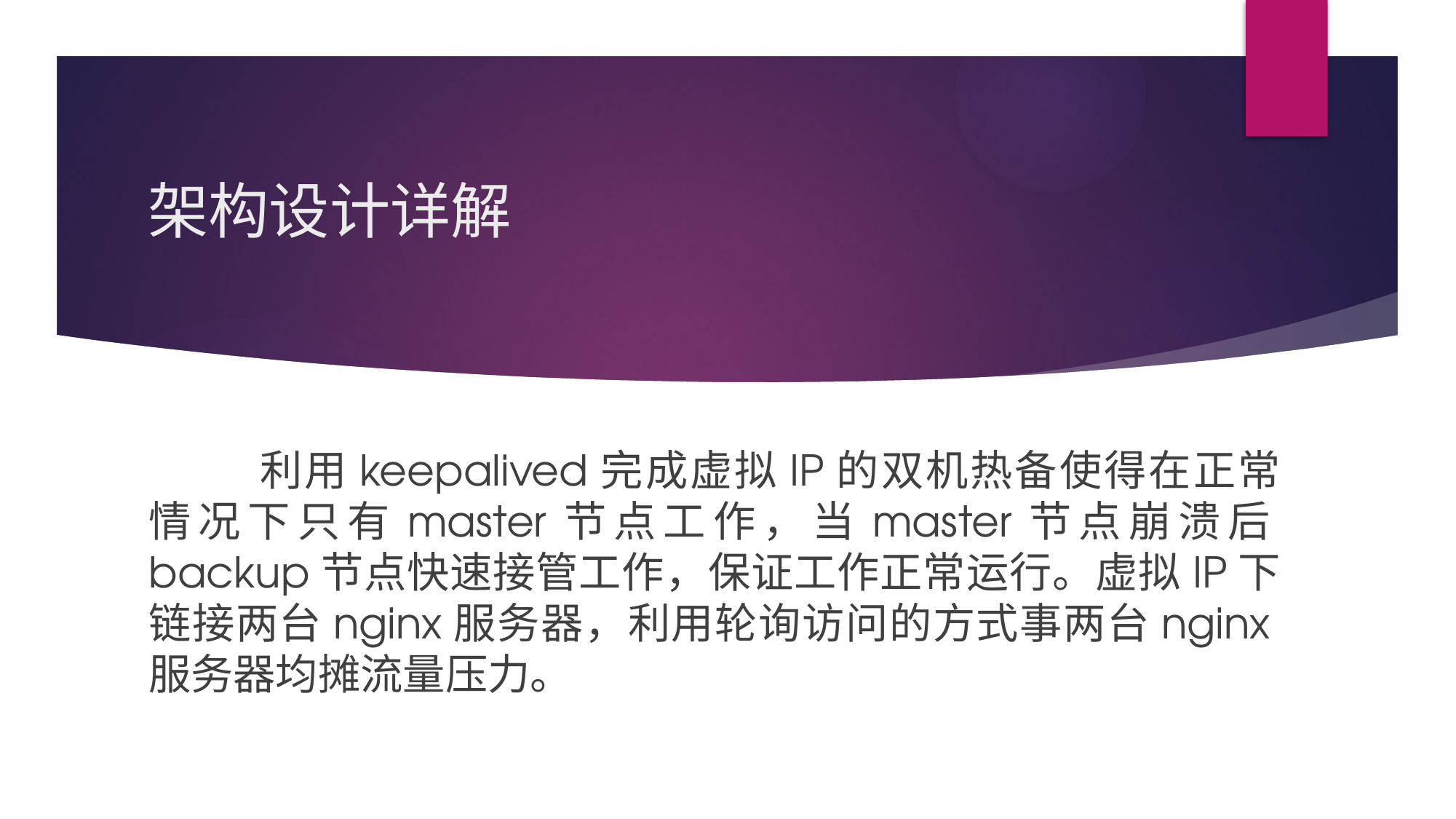

# 架构设计详解
	利用keepalived完成虚拟IP的双机热备使得在正常情况下只有master节点工作，当master节点崩溃后backup节点快速接管工作，保证工作正常运行。虚拟IP下链接两台nginx服务器，利用轮询访问的方式事两台nginx服务器均摊流量压力。